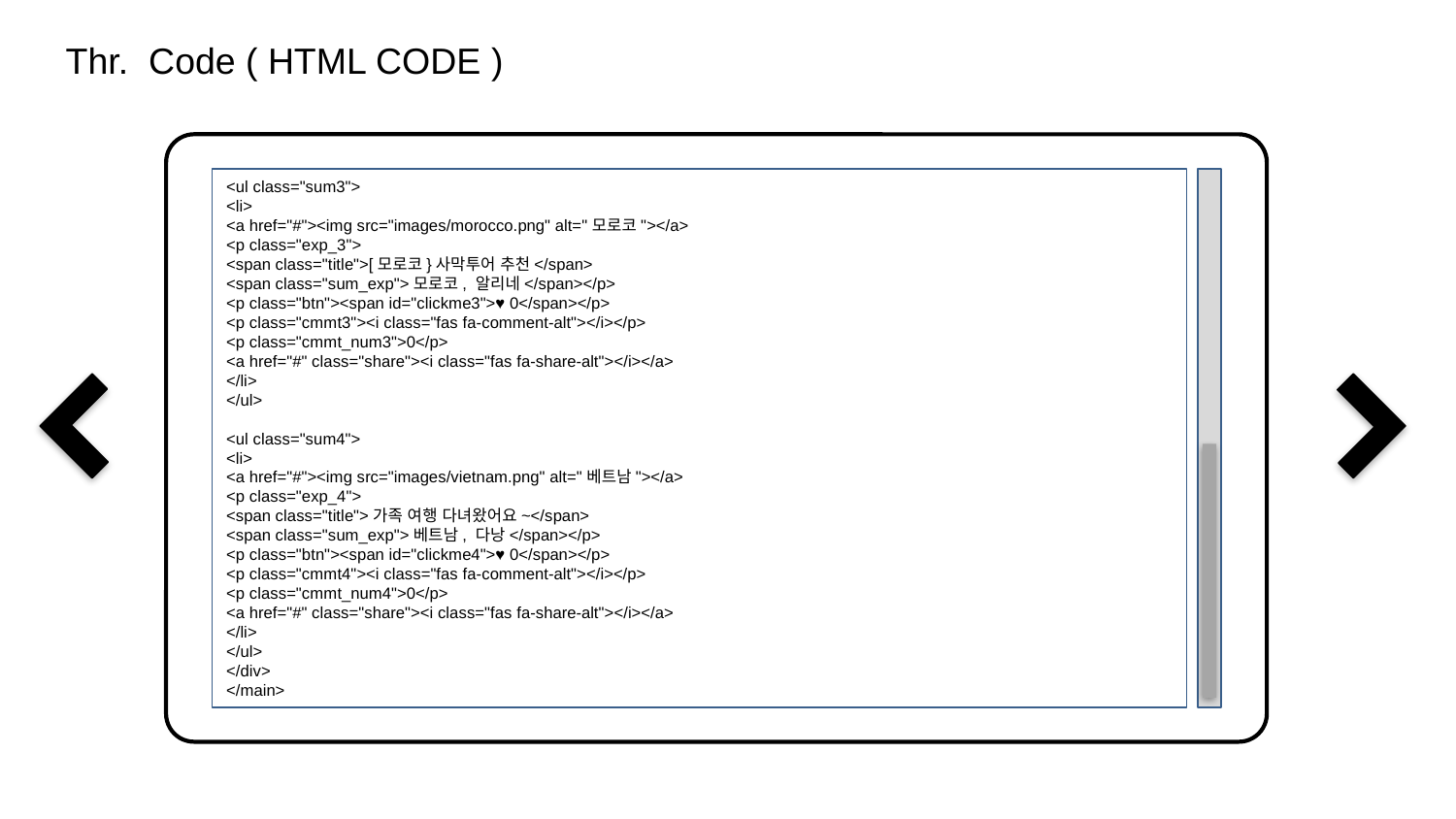

Thr.  Code ( HTML CODE )

<ul class="sum3">
<li>
<a href="#"><img src="images/morocco.png" alt="모로코"></a>
<p class="exp_3">
<span class="title">[모로코}사막투어 추천</span>
<span class="sum_exp">모로코, 알리네</span></p>
<p class="btn"><span id="clickme3">♥ 0</span></p>
<p class="cmmt3"><i class="fas fa-comment-alt"></i></p>
<p class="cmmt_num3">0</p>
<a href="#" class="share"><i class="fas fa-share-alt"></i></a>
</li>
</ul>
<ul class="sum4">
<li>
<a href="#"><img src="images/vietnam.png" alt="베트남"></a>
<p class="exp_4">
<span class="title">가족 여행 다녀왔어요~</span>
<span class="sum_exp">베트남, 다낭</span></p>
<p class="btn"><span id="clickme4">♥ 0</span></p>
<p class="cmmt4"><i class="fas fa-comment-alt"></i></p>
<p class="cmmt_num4">0</p>
<a href="#" class="share"><i class="fas fa-share-alt"></i></a>
</li>
</ul>
</div>
</main>